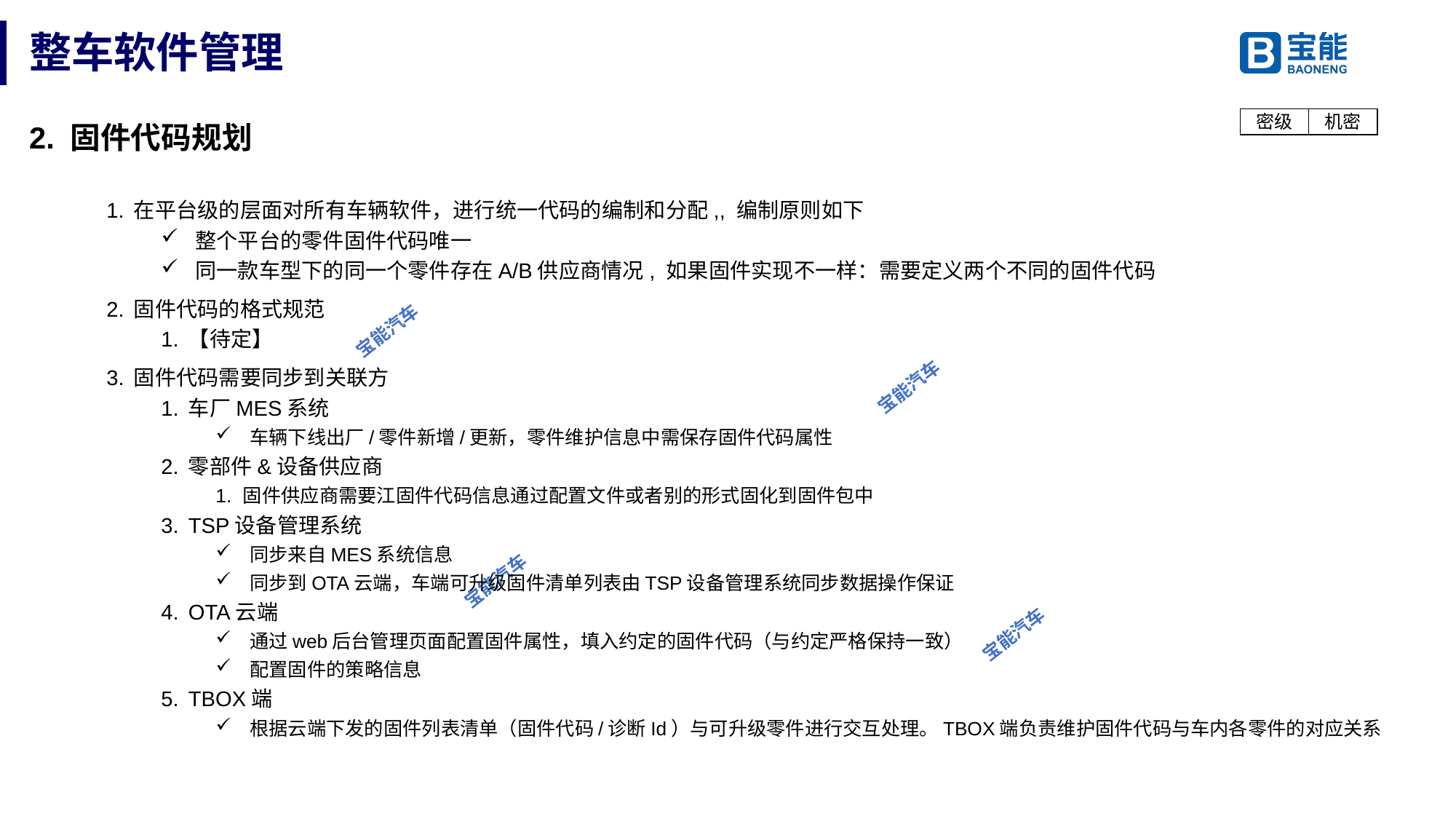

# 整车软件管理
2. 固件代码规划
在平台级的层面对所有车辆软件，进行统一代码的编制和分配,, 编制原则如下
整个平台的零件固件代码唯一
同一款车型下的同一个零件存在A/B供应商情况, 如果固件实现不一样：需要定义两个不同的固件代码
固件代码的格式规范
【待定】
固件代码需要同步到关联方
车厂MES系统
车辆下线出厂/零件新增/更新，零件维护信息中需保存固件代码属性
零部件&设备供应商
固件供应商需要江固件代码信息通过配置文件或者别的形式固化到固件包中
TSP设备管理系统
同步来自MES系统信息
同步到OTA云端，车端可升级固件清单列表由TSP设备管理系统同步数据操作保证
OTA云端
通过web后台管理页面配置固件属性，填入约定的固件代码（与约定严格保持一致）
配置固件的策略信息
TBOX端
根据云端下发的固件列表清单（固件代码/诊断Id）与可升级零件进行交互处理。TBOX端负责维护固件代码与车内各零件的对应关系
6